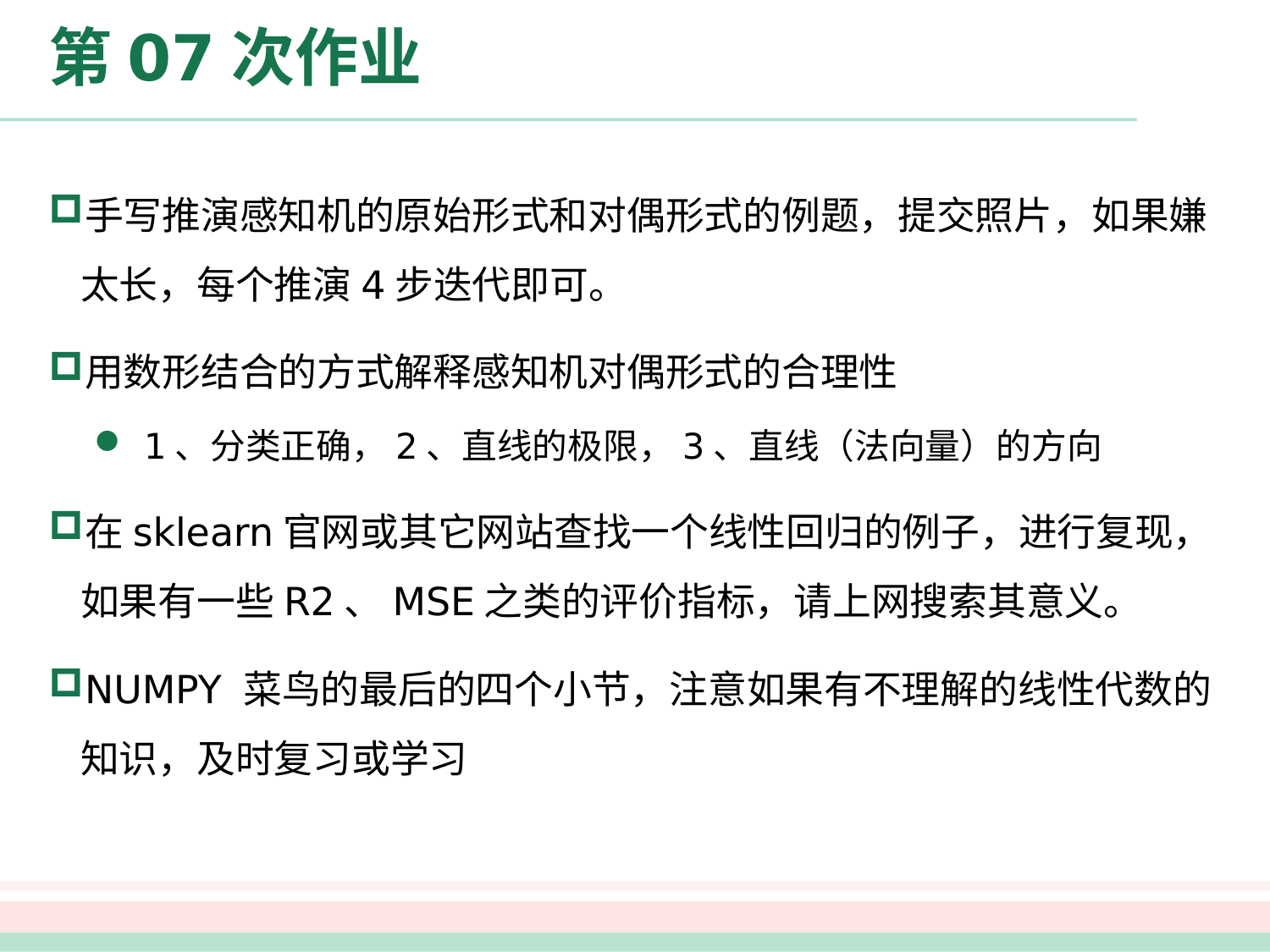

# 第07次作业
手写推演感知机的原始形式和对偶形式的例题，提交照片，如果嫌太长，每个推演4步迭代即可。
用数形结合的方式解释感知机对偶形式的合理性
1、分类正确，2、直线的极限，3、直线（法向量）的方向
在sklearn官网或其它网站查找一个线性回归的例子，进行复现，如果有一些R2、MSE之类的评价指标，请上网搜索其意义。
NUMPY 菜鸟的最后的四个小节，注意如果有不理解的线性代数的知识，及时复习或学习